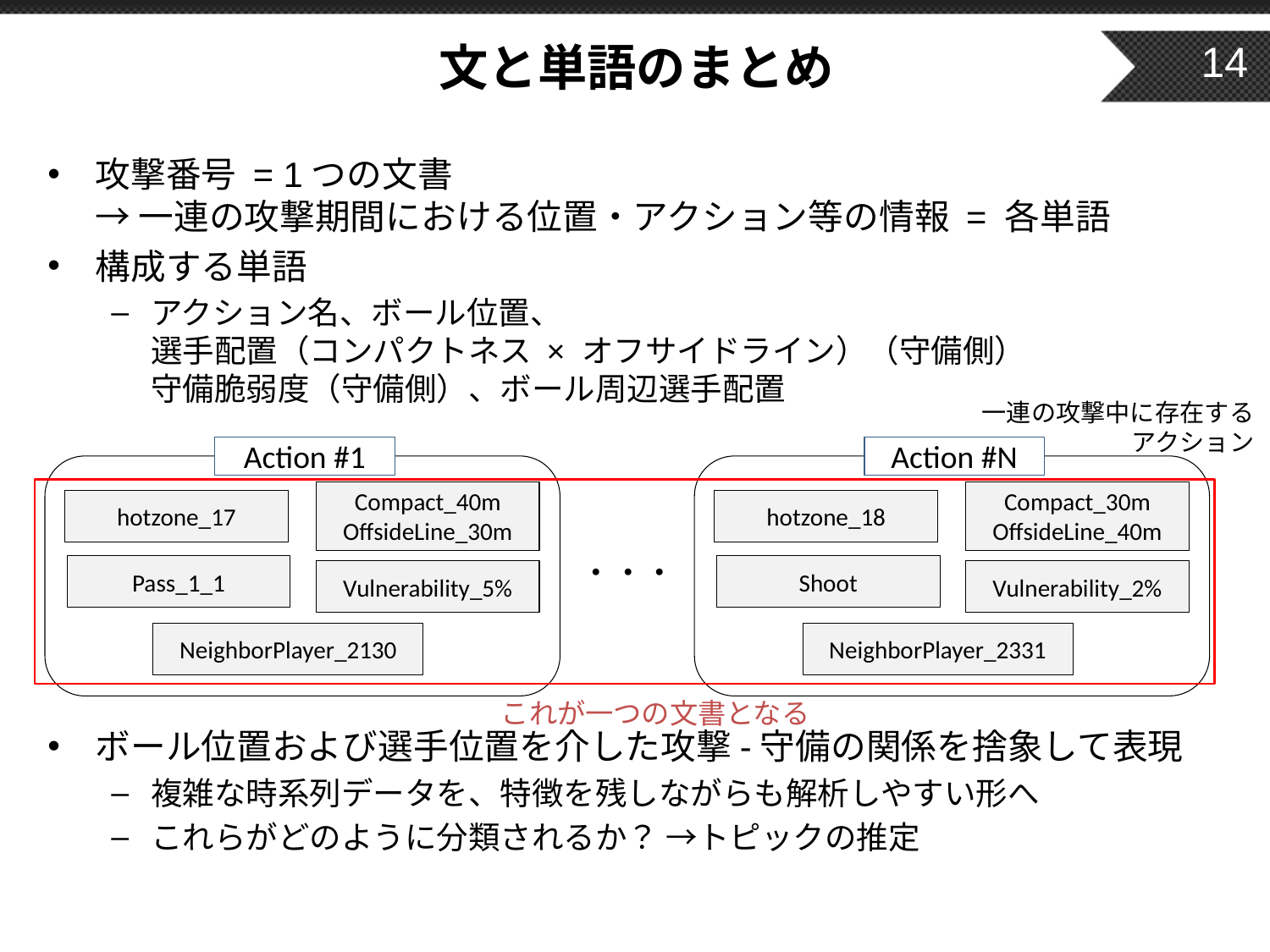

# 文と単語のまとめ
14
攻撃番号 = 1つの文書
→ 一連の攻撃期間における位置・アクション等の情報 = 各単語
構成する単語
アクション名、ボール位置、
選手配置（コンパクトネス × オフサイドライン）（守備側）
守備脆弱度（守備側）、ボール周辺選手配置

ボール位置および選手位置を介した攻撃-守備の関係を捨象して表現
複雑な時系列データを、特徴を残しながらも解析しやすい形へ
これらがどのように分類されるか？ →トピックの推定

一連の攻撃中に存在する
アクション
Action #1
Action #N

Compact_40m
OffsideLine_30m
Compact_30m
OffsideLine_40m
hotzone_17
hotzone_18
・・・
Pass_1_1
Shoot
Vulnerability_5%
Vulnerability_2%
NeighborPlayer_2130
NeighborPlayer_2331
これが一つの文書となる